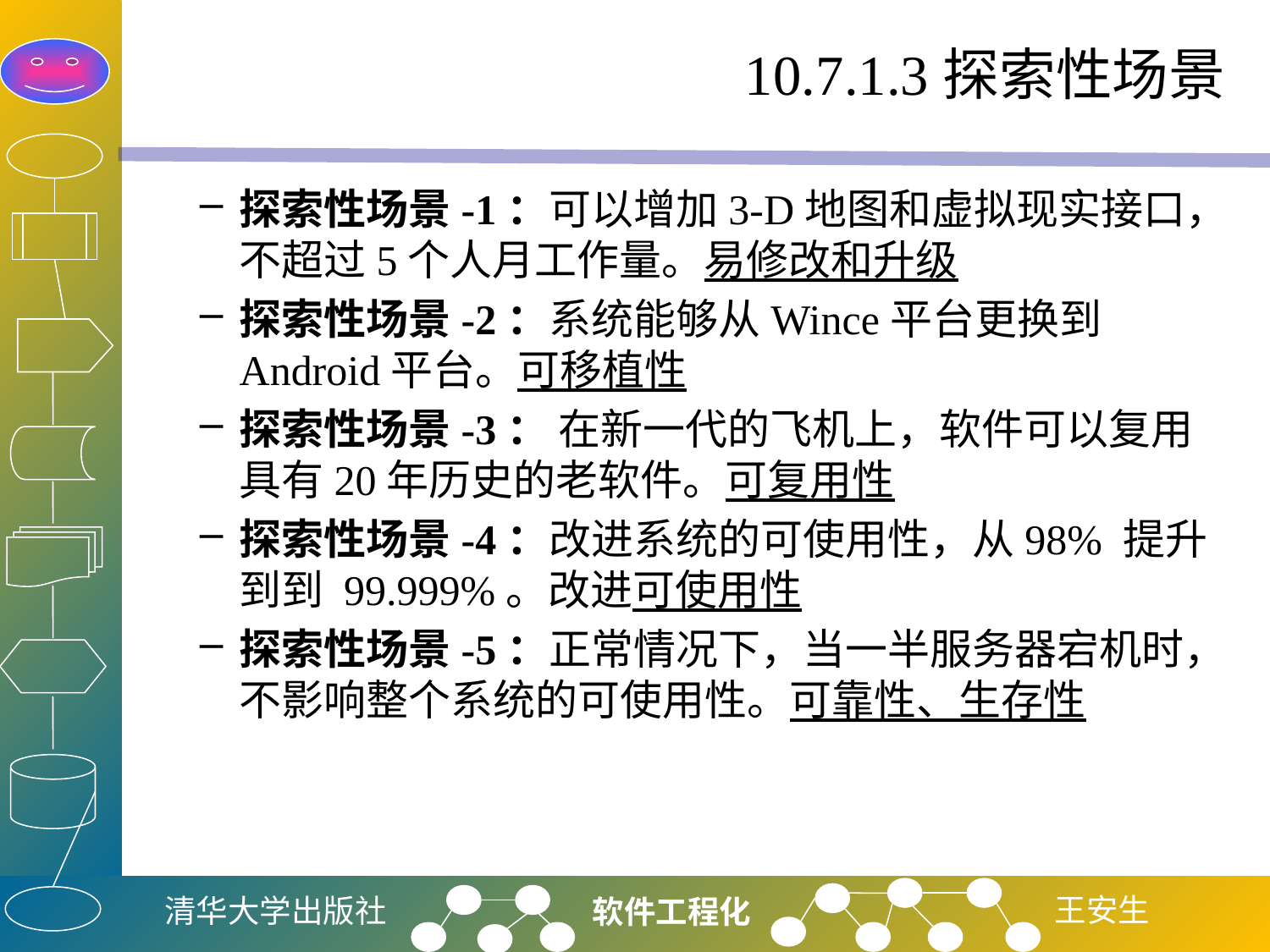

# 10.7.1.3探索性场景
探索性场景-1：可以增加3-D地图和虚拟现实接口，不超过5个人月工作量。易修改和升级
探索性场景-2：系统能够从Wince平台更换到Android平台。可移植性
探索性场景-3： 在新一代的飞机上，软件可以复用具有20年历史的老软件。可复用性
探索性场景-4：改进系统的可使用性，从98% 提升到到 99.999%。改进可使用性
探索性场景-5：正常情况下，当一半服务器宕机时，不影响整个系统的可使用性。可靠性、生存性